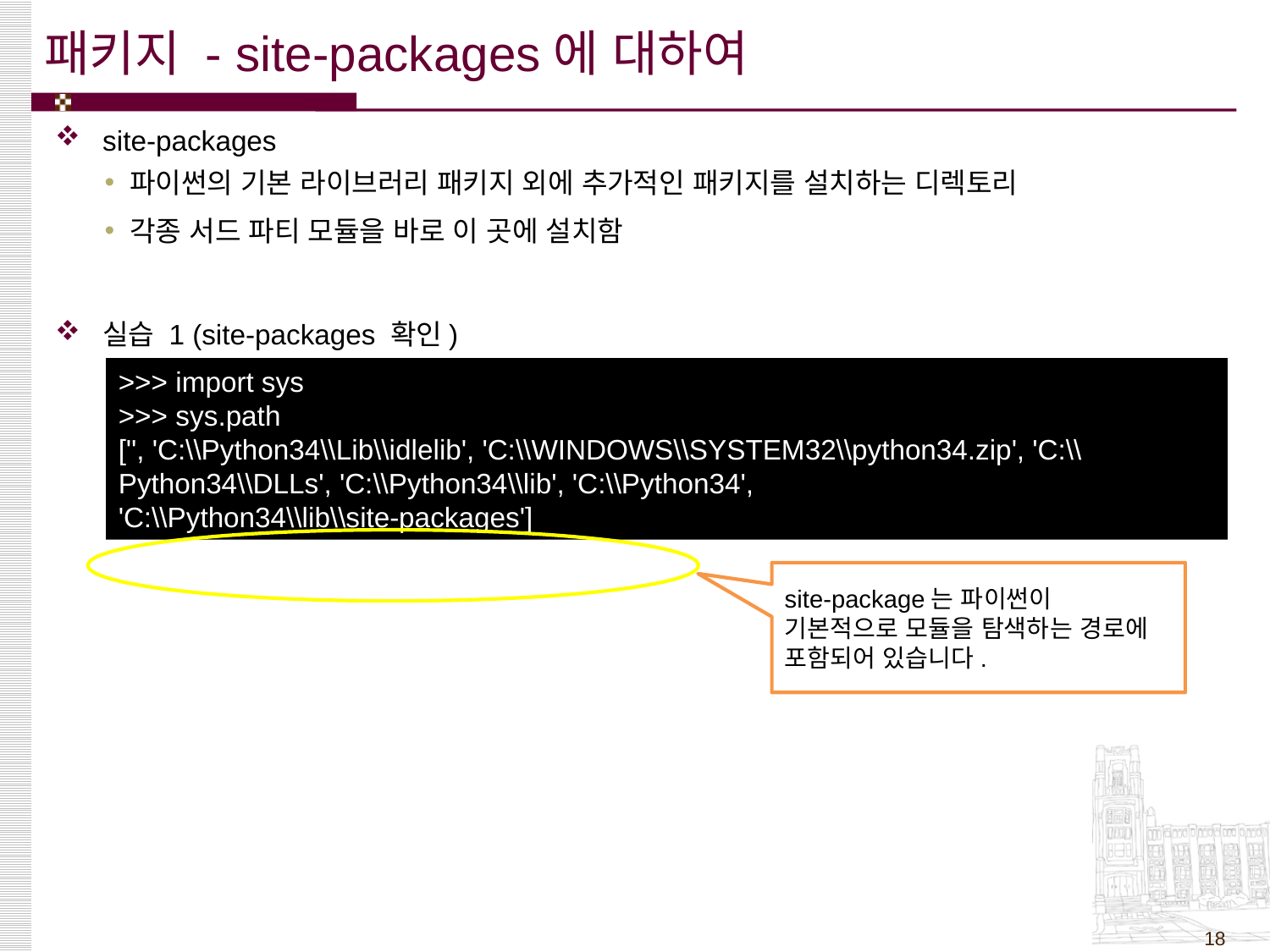

# 패키지 - site-packages에 대하여
site-packages
파이썬의 기본 라이브러리 패키지 외에 추가적인 패키지를 설치하는 디렉토리
각종 서드 파티 모듈을 바로 이 곳에 설치함

실습 1 (site-packages 확인)
>>> import sys
>>> sys.path
['', 'C:\\Python34\\Lib\\idlelib', 'C:\\WINDOWS\\SYSTEM32\\python34.zip', 'C:\\Python34\\DLLs', 'C:\\Python34\\lib', 'C:\\Python34',
'C:\\Python34\\lib\\site-packages']

site-package는 파이썬이 기본적으로 모듈을 탐색하는 경로에 포함되어 있습니다.